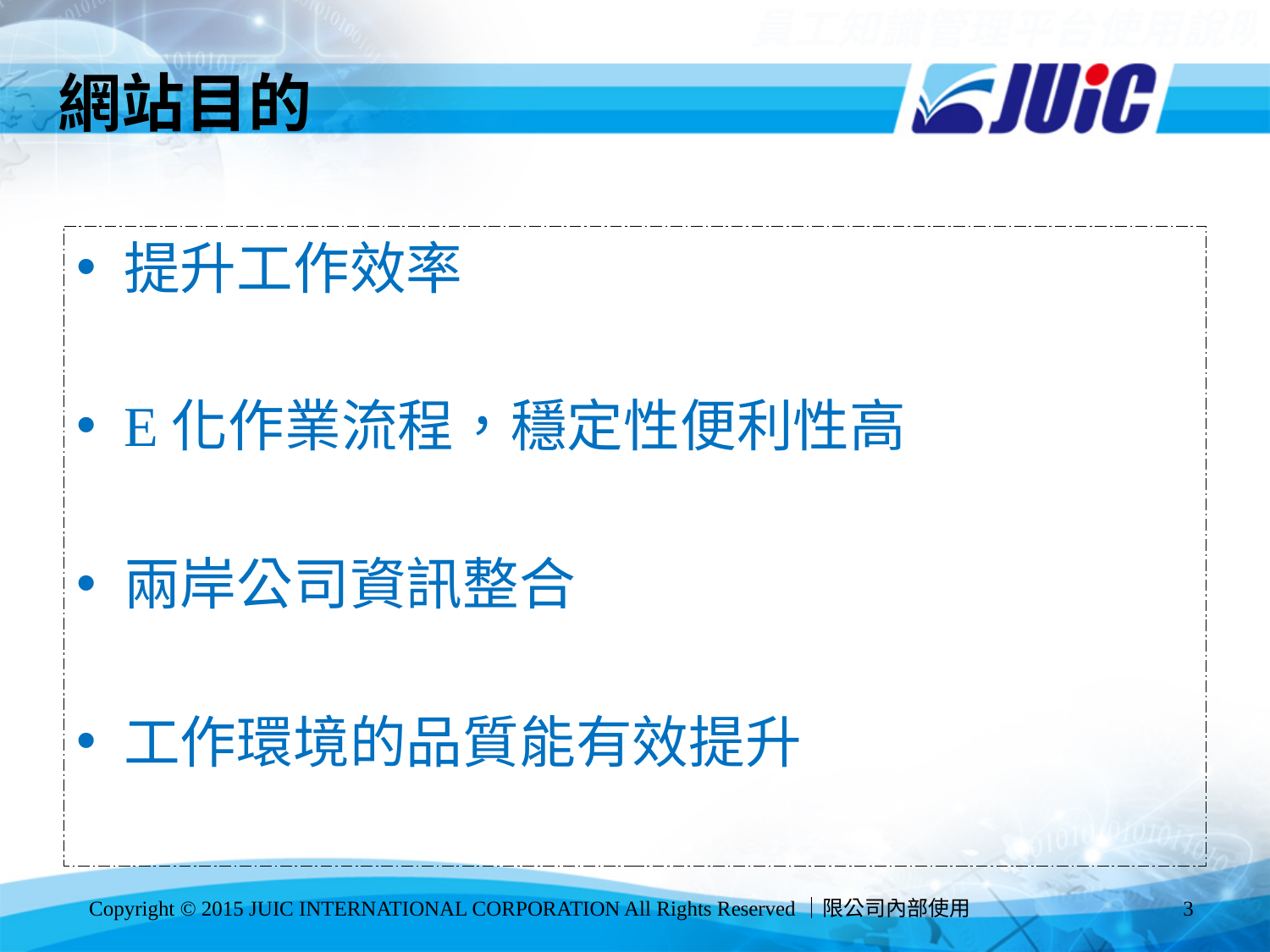

# 網站目的
提升工作效率

E化作業流程，穩定性便利性高

兩岸公司資訊整合

工作環境的品質能有效提升

Copyright © 2015 JUIC INTERNATIONAL CORPORATION All Rights Reserved｜限公司內部使用
3